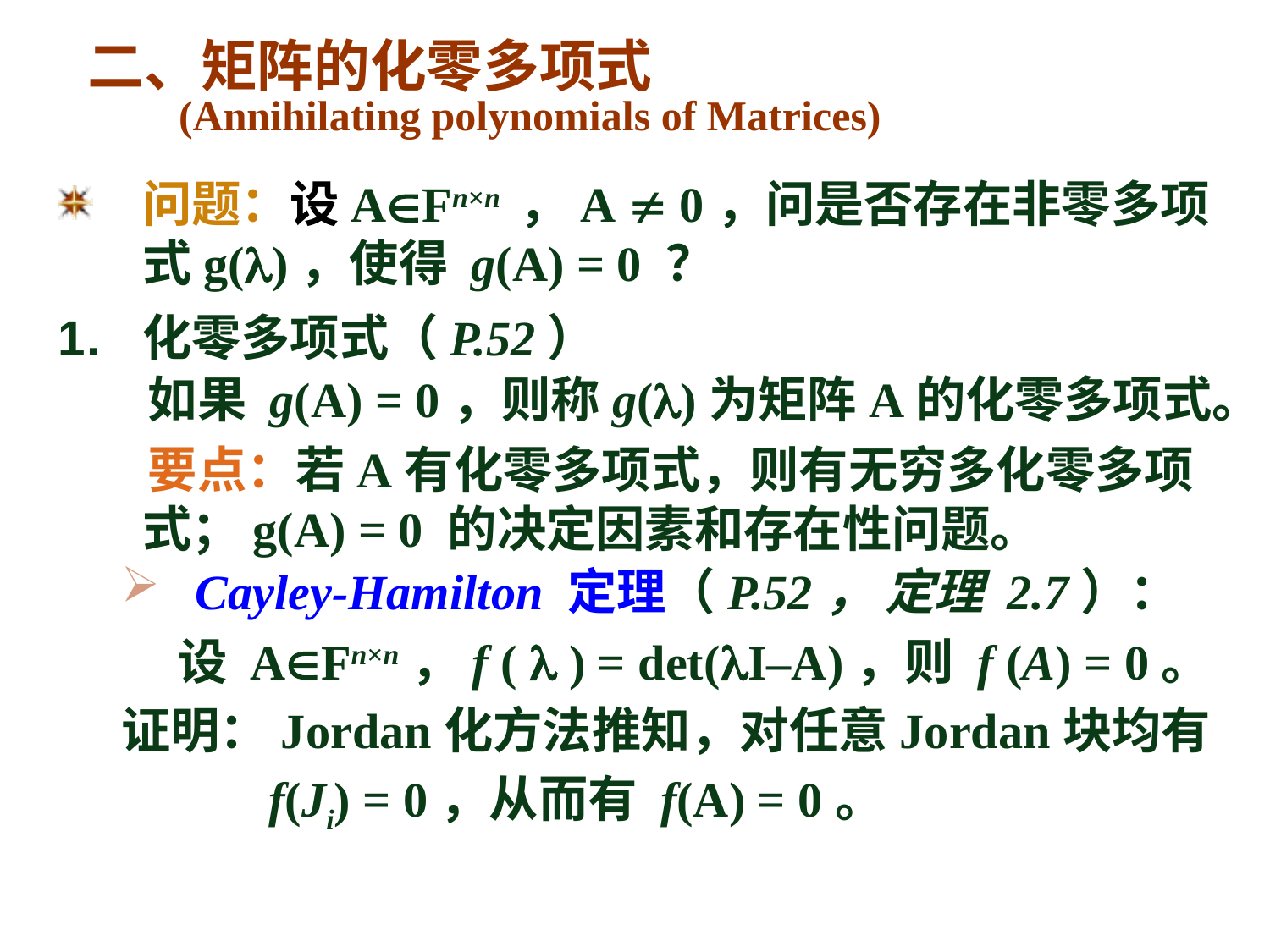

# 二、矩阵的化零多项式 (Annihilating polynomials of Matrices)
问题：设A∈Fn×n ，A ≠ 0，问是否存在非零多项式g(λ)，使得 g(A) = 0 ？
化零多项式（P.52）
       如果 g(A) = 0，则称g(λ)为矩阵A的化零多项式。
       要点：若A有化零多项式，则有无穷多化零多项式；g(A) = 0 的决定因素和存在性问题。
Cayley-Hamilton 定理（P.52， 定理 2.7）：
    设 A∈Fn×n，f ( λ ) = det(λI–A)，则 f (A) = 0。
证明：Jordan化方法推知，对任意Jordan块均有
            f(Ji) = 0，从而有 f(A) = 0。